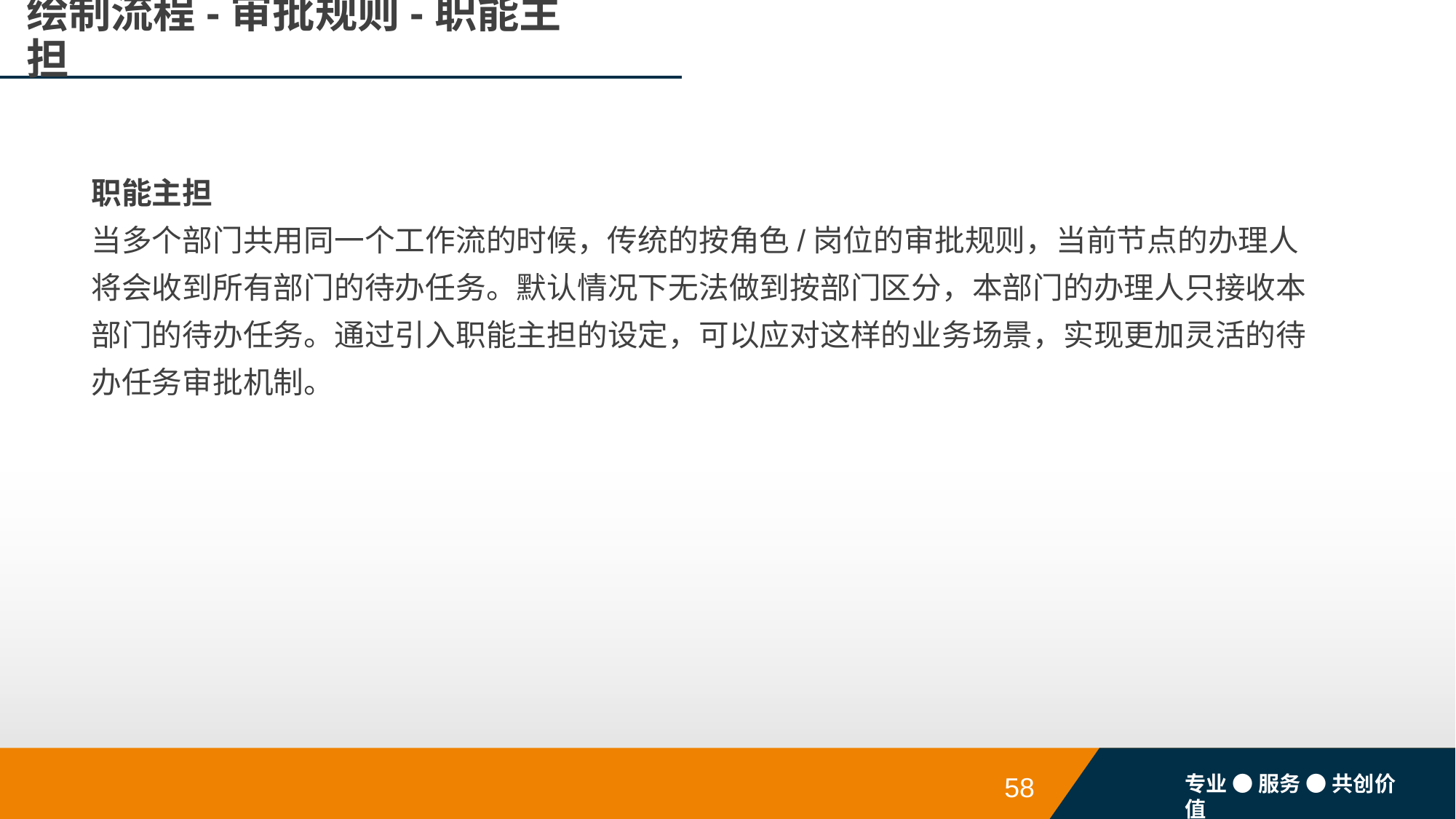

# 绘制流程-审批规则-职能主担
职能主担
当多个部门共用同一个工作流的时候，传统的按角色/岗位的审批规则，当前节点的办理人将会收到所有部门的待办任务。默认情况下无法做到按部门区分，本部门的办理人只接收本部门的待办任务。通过引入职能主担的设定，可以应对这样的业务场景，实现更加灵活的待办任务审批机制。